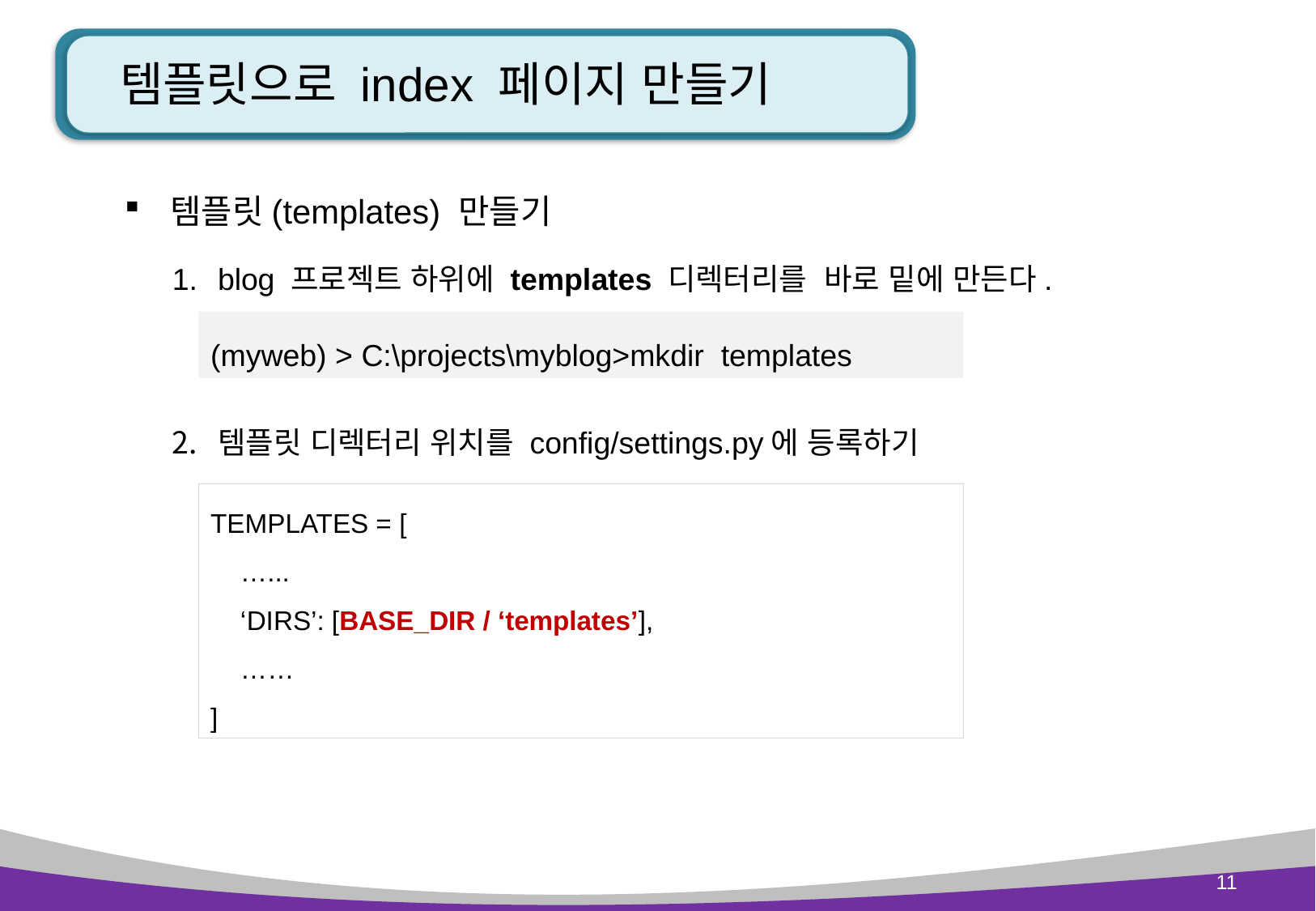

# 템플릿으로 index 페이지 만들기
템플릿(templates) 만들기
blog 프로젝트 하위에 templates 디렉터리를  바로 밑에 만든다.

템플릿 디렉터리 위치를 config/settings.py에 등록하기

(myweb) > C:\projects\myblog>mkdir  templates
TEMPLATES = [
    …...
    ‘DIRS’: [BASE_DIR / ‘templates’],
    ……
]
11